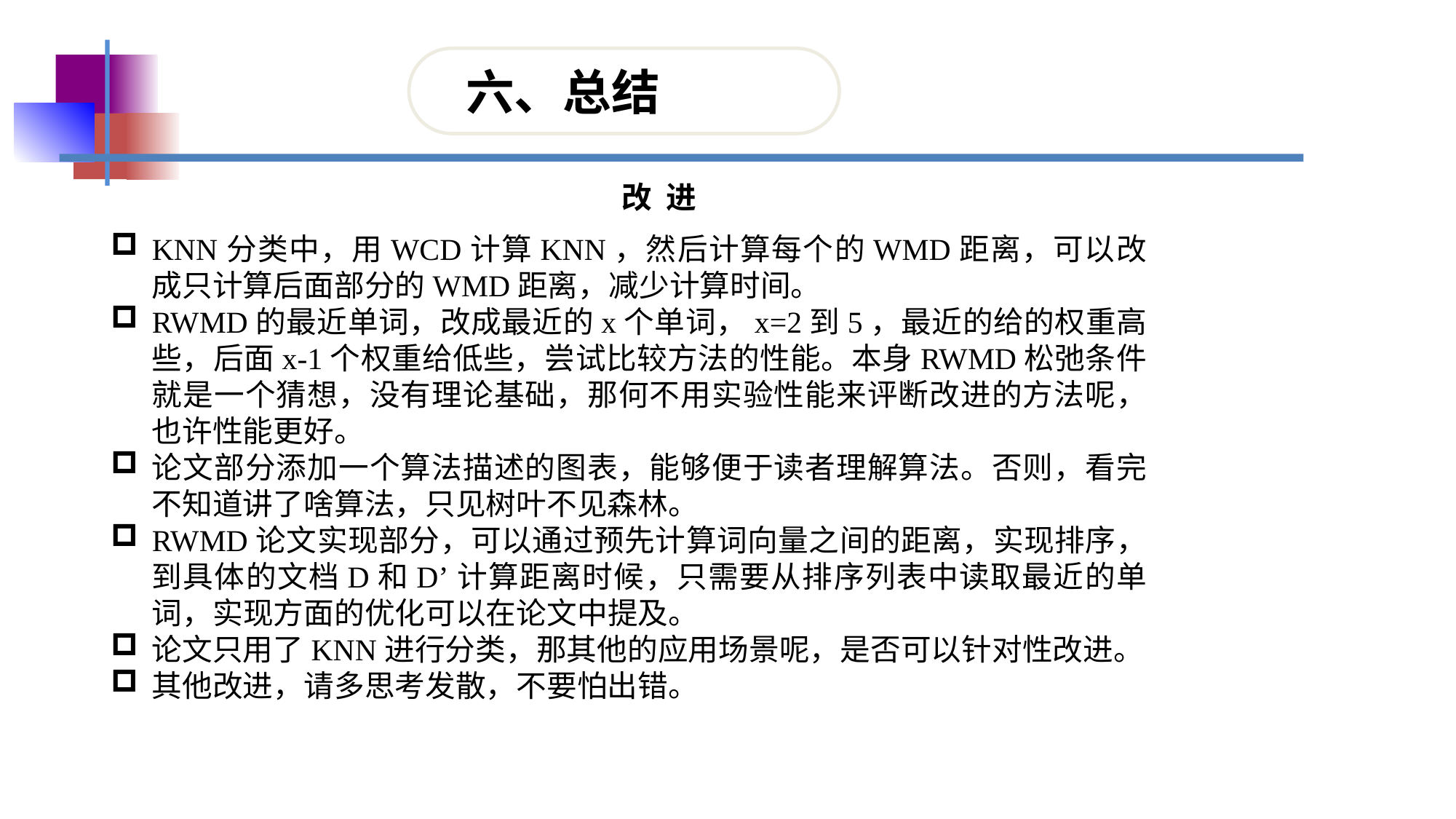

六、总结
改  进
KNN分类中，用WCD计算KNN，然后计算每个的WMD距离，可以改成只计算后面部分的WMD距离，减少计算时间。
RWMD的最近单词，改成最近的x个单词，x=2到5，最近的给的权重高些，后面x-1个权重给低些，尝试比较方法的性能。本身RWMD松弛条件就是一个猜想，没有理论基础，那何不用实验性能来评断改进的方法呢，也许性能更好。
论文部分添加一个算法描述的图表，能够便于读者理解算法。否则，看完不知道讲了啥算法，只见树叶不见森林。
RWMD论文实现部分，可以通过预先计算词向量之间的距离，实现排序，到具体的文档D和D’计算距离时候，只需要从排序列表中读取最近的单词，实现方面的优化可以在论文中提及。
论文只用了KNN进行分类，那其他的应用场景呢，是否可以针对性改进。
其他改进，请多思考发散，不要怕出错。